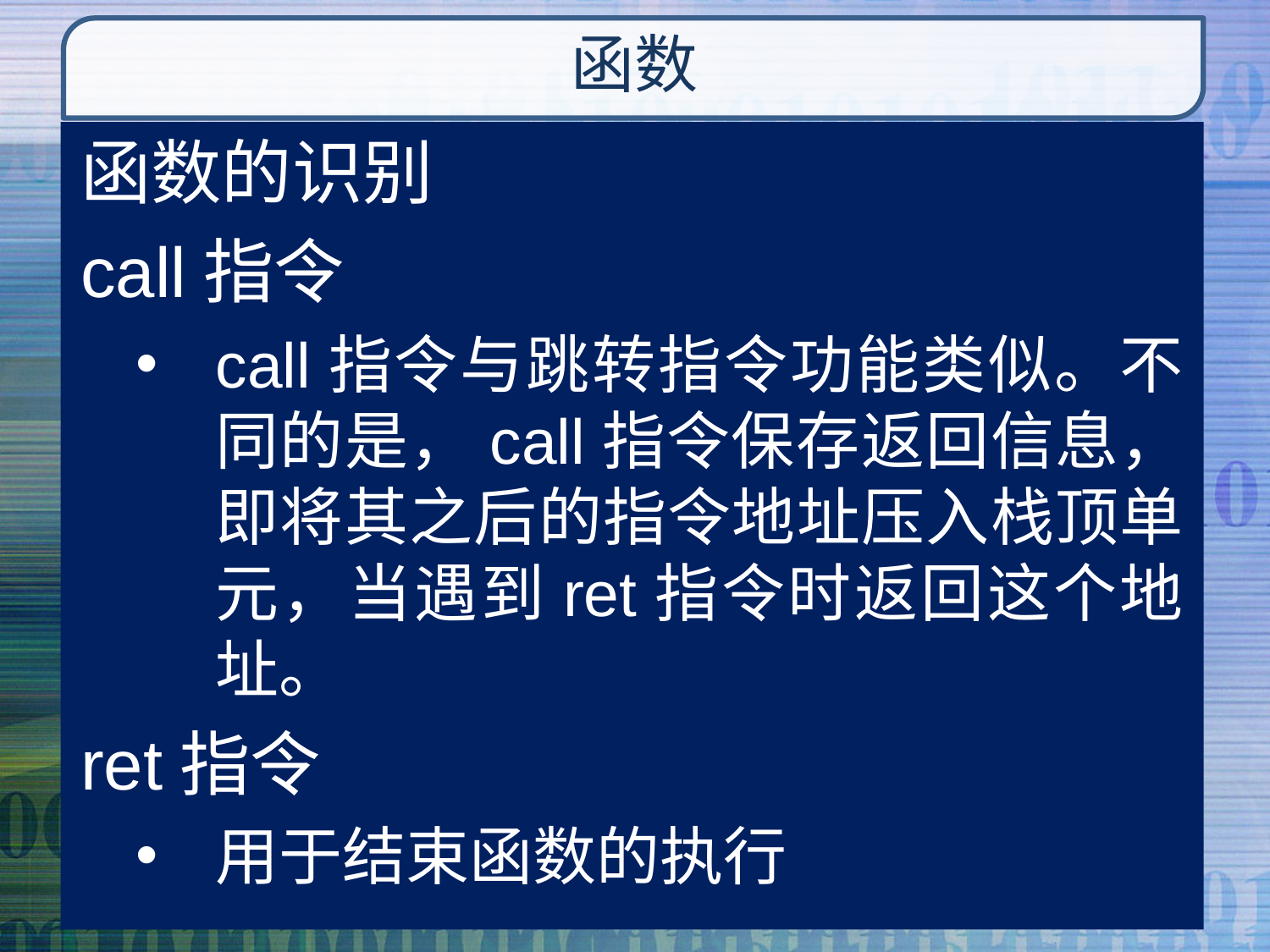

# 函数
函数的识别
call指令
call指令与跳转指令功能类似。不同的是，call指令保存返回信息，即将其之后的指令地址压入栈顶单元，当遇到ret指令时返回这个地址。
ret指令
用于结束函数的执行